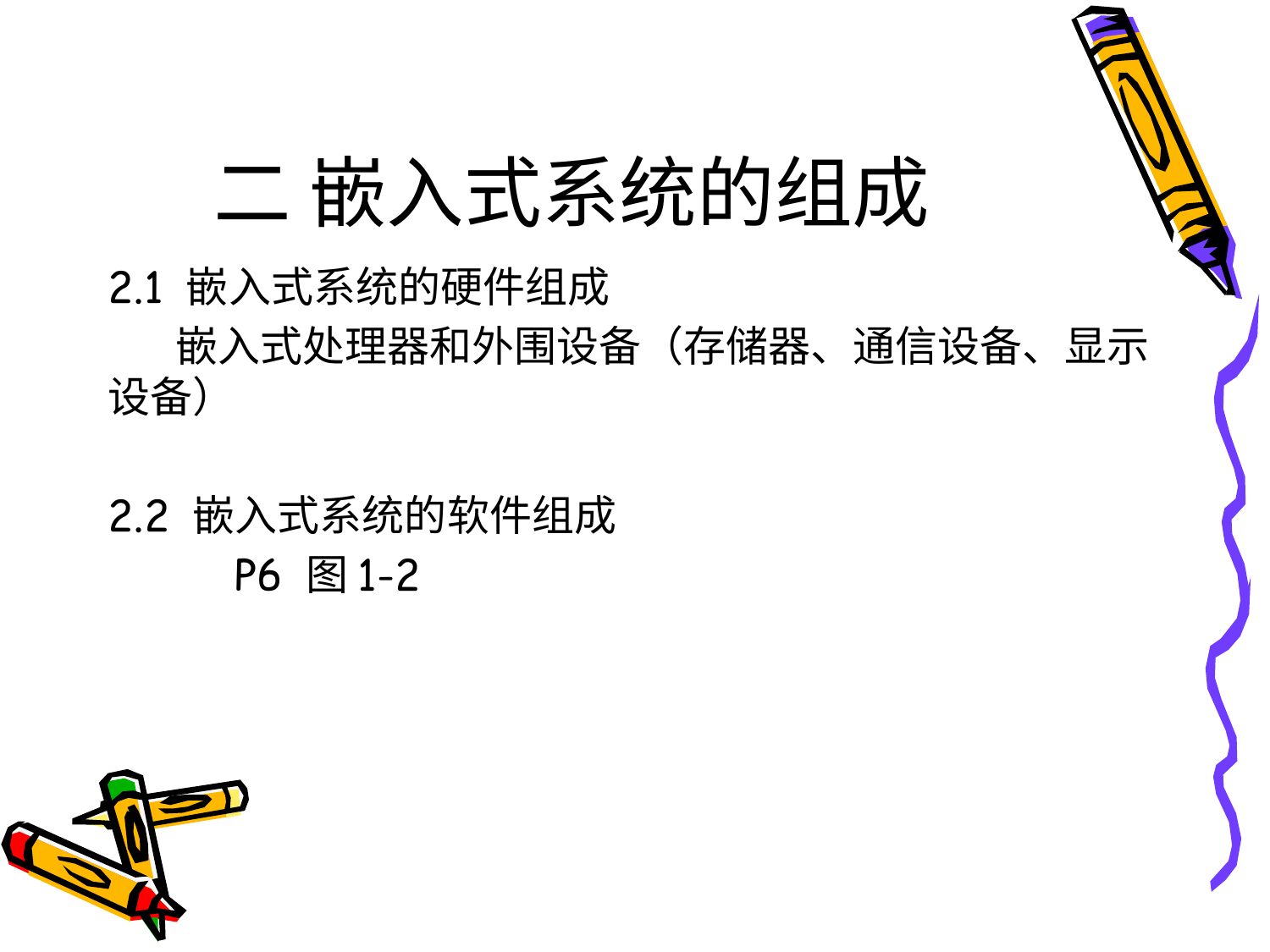

# 二 嵌入式系统的组成
2.1 嵌入式系统的硬件组成
      嵌入式处理器和外围设备（存储器、通信设备、显示设备）

2.2 嵌入式系统的软件组成
	P6 图1-2